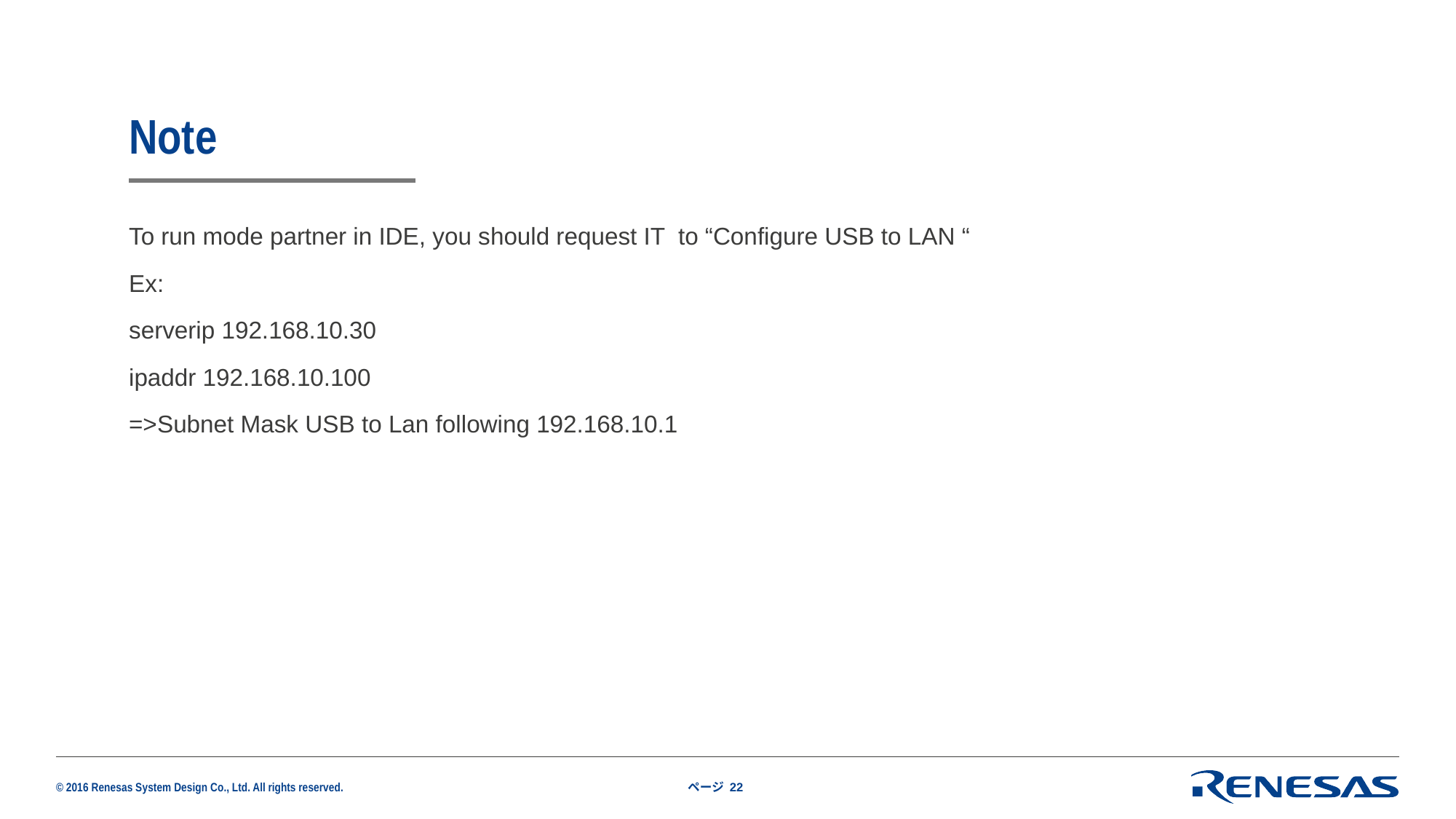

# Note
To run mode partner in IDE, you should request IT  to “Configure USB to LAN “
Ex:
serverip 192.168.10.30
ipaddr 192.168.10.100
=>Subnet Mask USB to Lan following 192.168.10.1
ページ 22